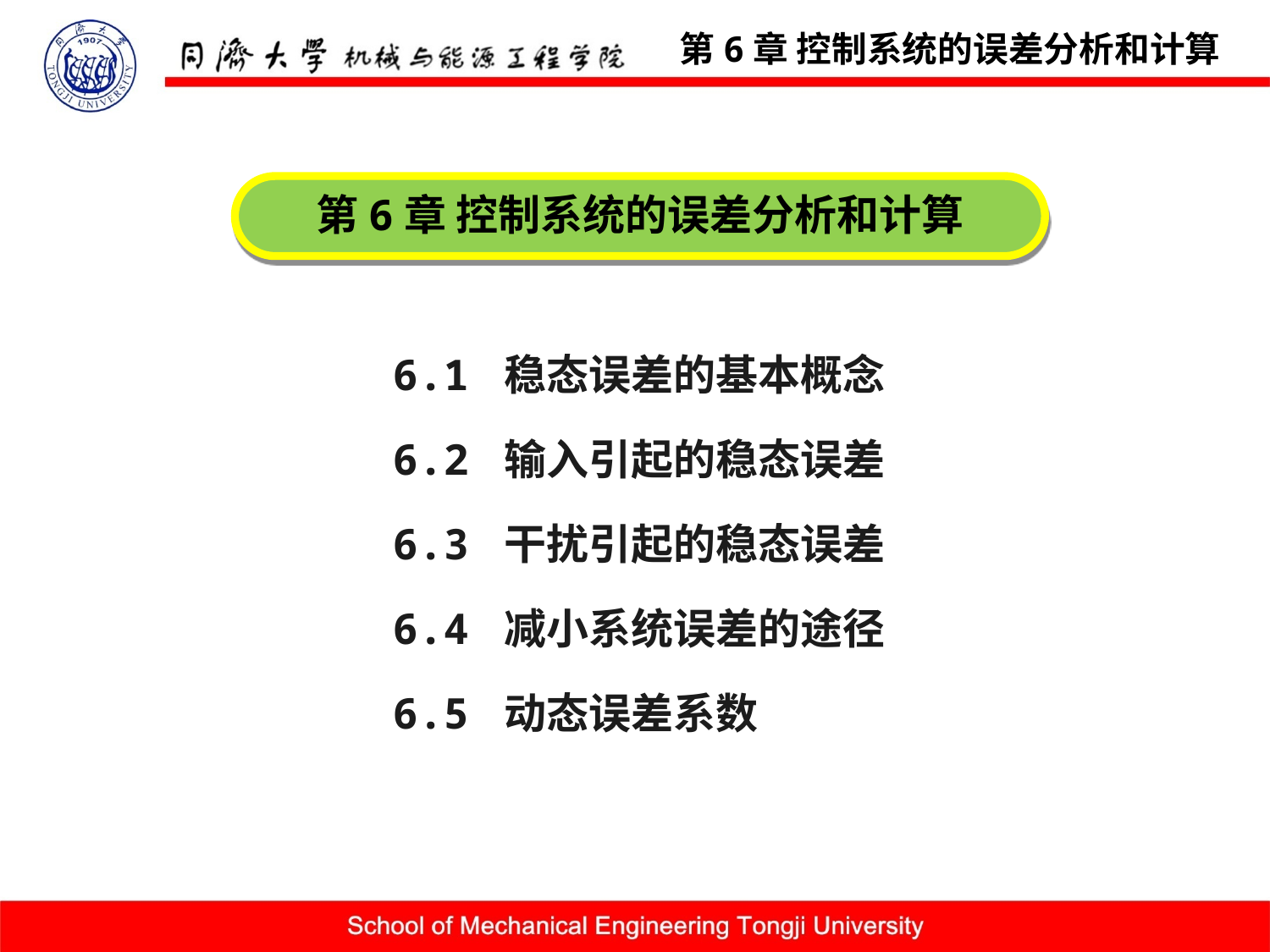

第6章 控制系统的误差分析和计算

第6章 控制系统的误差分析和计算
6.1 稳态误差的基本概念
6.2 输入引起的稳态误差
6.3 干扰引起的稳态误差
6.4 减小系统误差的途径
6.5 动态误差系数